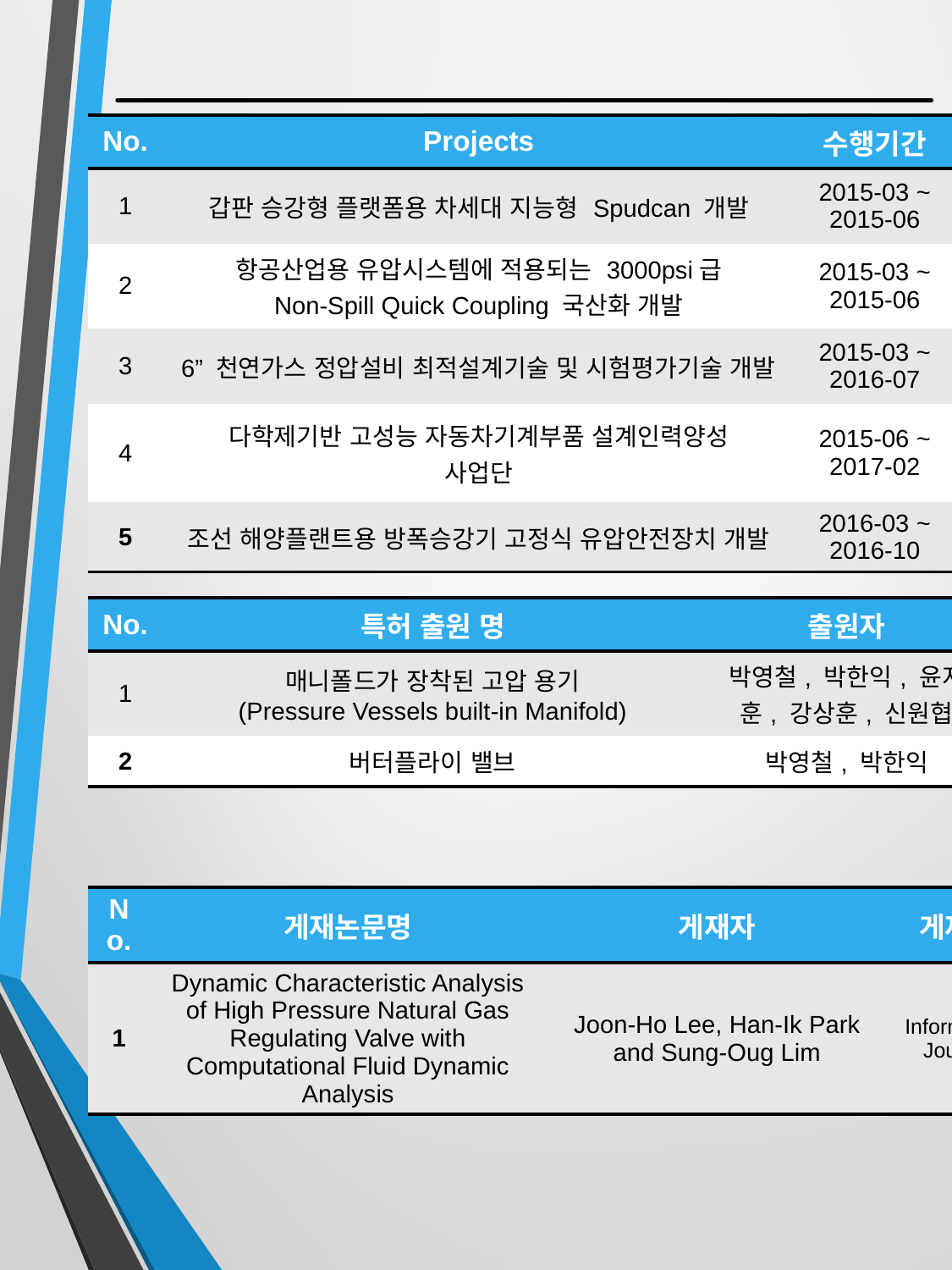

| No. | Projects | 수행기간 | 역할 |
| --- | --- | --- | --- |
| 1 | 갑판 승강형 플랫폼용 차세대 지능형 Spudcan 개발 | 2015-03 ~ 2015-06 | 축소된 스퍼드캔 실험 수행 |
| 2 | 항공산업용 유압시스템에 적용되는 3000psi급 Non-Spill Quick Coupling 국산화 개발 | 2015-03 ~ 2015-06 | 유동 및 구조해석 수행 |
| 3 | 6” 천연가스 정압설비 최적설계기술 및 시험평가기술 개발 | 2015-03 ~ 2016-07 | 유동 및 구조해석 수행 |
| 4 | 다학제기반 고성능 자동차기계부품 설계인력양성 사업단 | 2015-06 ~ 2017-02 | APV Module 모델링 및 구조해석 수행 |
| 5 | 조선 해양플랜트용 방폭승강기 고정식 유압안전장치 개발 | 2016-03 ~ 2016-10 | 구조해석 수행 |
| No. | 특허 출원 명 | 출원자 | 출원일자 |
| --- | --- | --- | --- |
| 1 | 매니폴드가 장착된 고압 용기 (Pressure Vessels built-in Manifold) | 박영철, 박한익, 윤지훈, 강상훈, 신원협 | 16.02.01 |
| 2 | 버터플라이 밸브 | 박영철, 박한익 | 16.11.10 |
| No. | 게재논문명 | 게재자 | 게재지 | 게재일자 |
| --- | --- | --- | --- | --- |
| 1 | Dynamic Characteristic Analysis of High Pressure Natural Gas Regulating Valve with Computational Fluid Dynamic Analysis | Joon-Ho Lee, Han-Ik Park and Sung-Oug Lim | Information Journal | 16.10.31 |